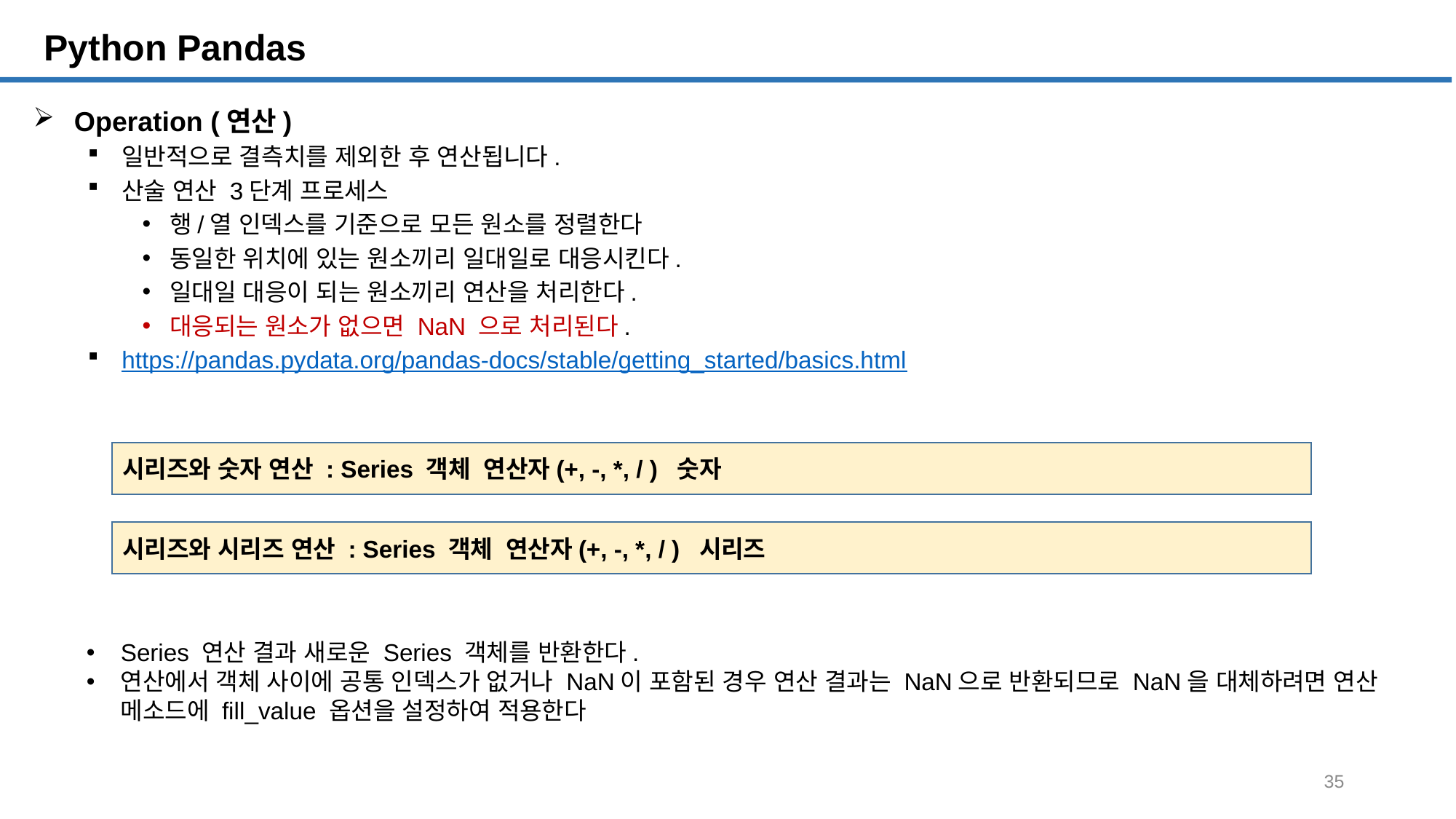

SQL 튜닝 개요
# Python Pandas

Operation (연산)
일반적으로 결측치를 제외한 후 연산됩니다.
산술 연산 3단계 프로세스
행/열 인덱스를 기준으로 모든 원소를 정렬한다
동일한 위치에 있는 원소끼리 일대일로 대응시킨다.
일대일 대응이 되는 원소끼리 연산을 처리한다.
대응되는 원소가 없으면 NaN 으로 처리된다.
https://pandas.pydata.org/pandas-docs/stable/getting_started/basics.html
시리즈와 숫자 연산 : Series 객체  연산자(+, -, *, / )  숫자
시리즈와 시리즈 연산 : Series 객체  연산자(+, -, *, / )  시리즈
Series 연산 결과 새로운 Series 객체를 반환한다.
연산에서 객체 사이에 공통 인덱스가 없거나 NaN이 포함된 경우 연산 결과는 NaN으로 반환되므로 NaN을 대체하려면 연산 메소드에 fill_value 옵션을 설정하여 적용한다
35